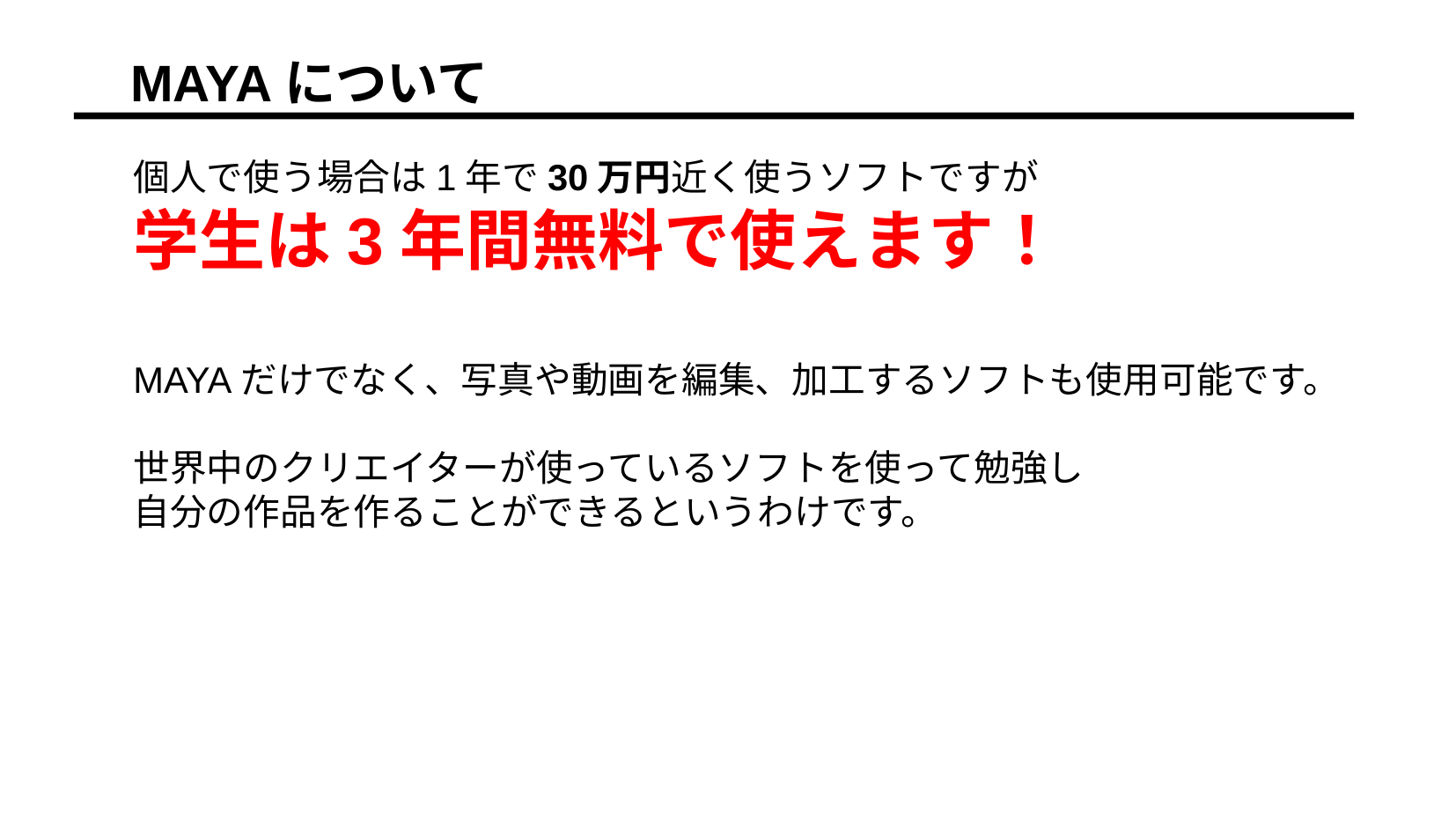

MAYAについて

個人で使う場合は1年で30万円近く使うソフトですが
学生は3年間無料で使えます！

MAYAだけでなく、写真や動画を編集、加工するソフトも使用可能です。

世界中のクリエイターが使っているソフトを使って勉強し
自分の作品を作ることができるというわけです。